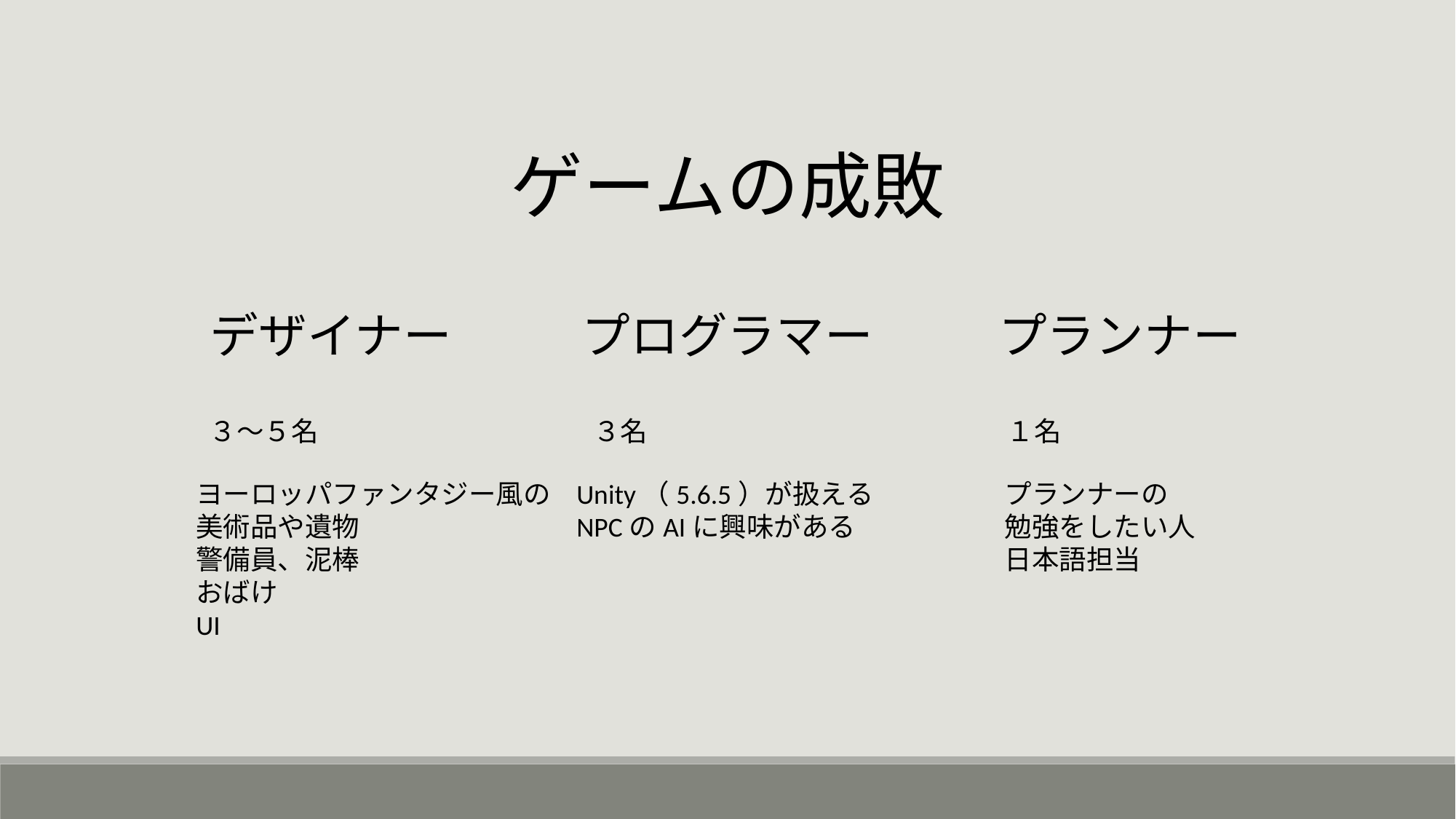

ゲームの成敗
プランナー
プログラマー
デザイナー
３～５名
３名
１名
ヨーロッパファンタジー風の
美術品や遺物
警備員、泥棒
おばけ
UI
Unity（5.6.5）が扱える
NPCのAIに興味がある
プランナーの
勉強をしたい人
日本語担当